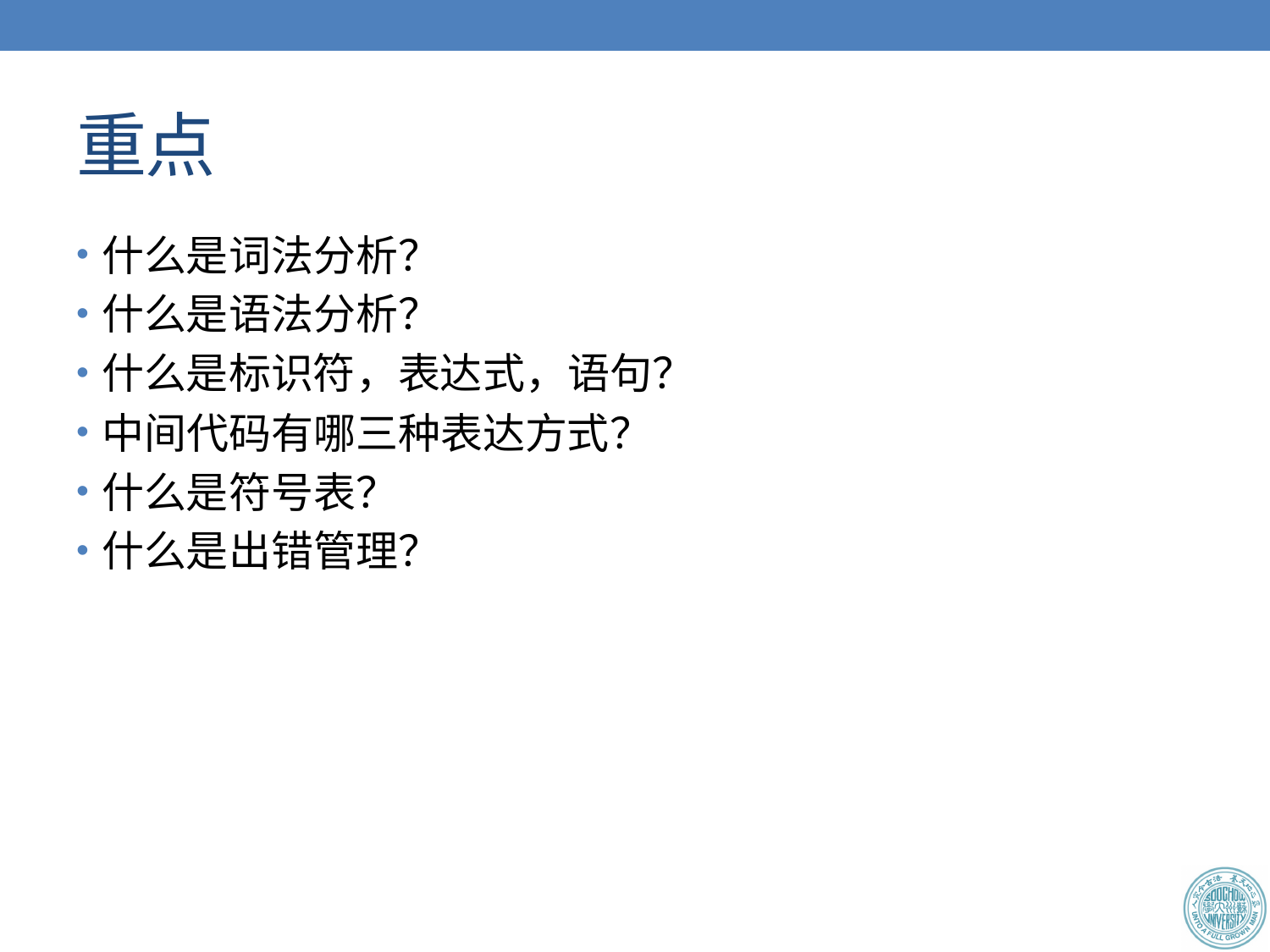

# 重点
什么是词法分析？
什么是语法分析？
什么是标识符，表达式，语句？
中间代码有哪三种表达方式？
什么是符号表？
什么是出错管理？